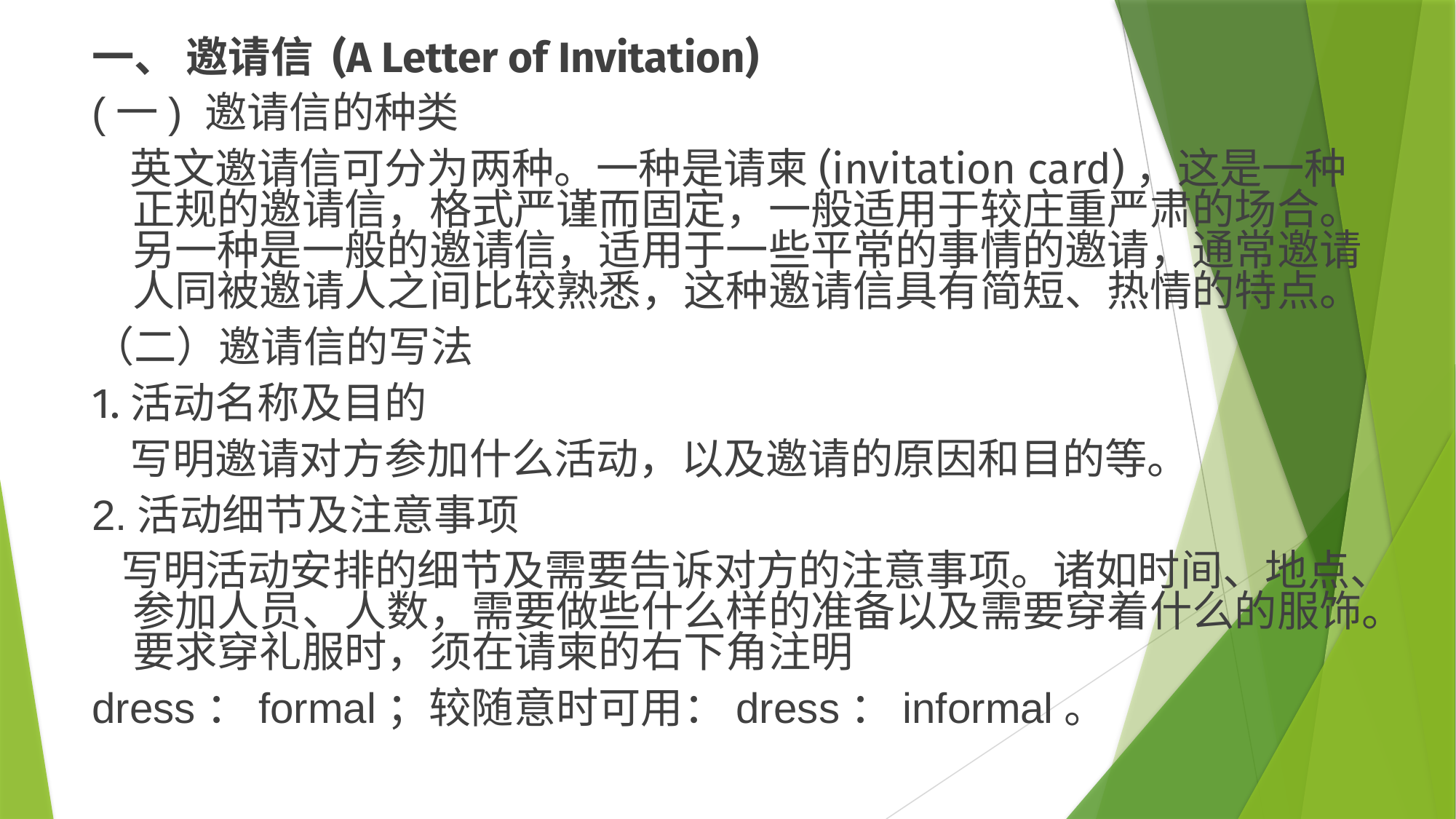

一、 邀请信 (A Letter of Invitation)
(一) 邀请信的种类
   英文邀请信可分为两种。一种是请柬(invitation card)，这是一种正规的邀请信，格式严谨而固定，一般适用于较庄重严肃的场合。另一种是一般的邀请信，适用于一些平常的事情的邀请，通常邀请人同被邀请人之间比较熟悉，这种邀请信具有简短、热情的特点。
（二）邀请信的写法
1.活动名称及目的
   写明邀请对方参加什么活动，以及邀请的原因和目的等。
2.活动细节及注意事项
  写明活动安排的细节及需要告诉对方的注意事项。诸如时间、地点、参加人员、人数，需要做些什么样的准备以及需要穿着什么的服饰。要求穿礼服时，须在请柬的右下角注明
dress：formal；较随意时可用：dress：informal。